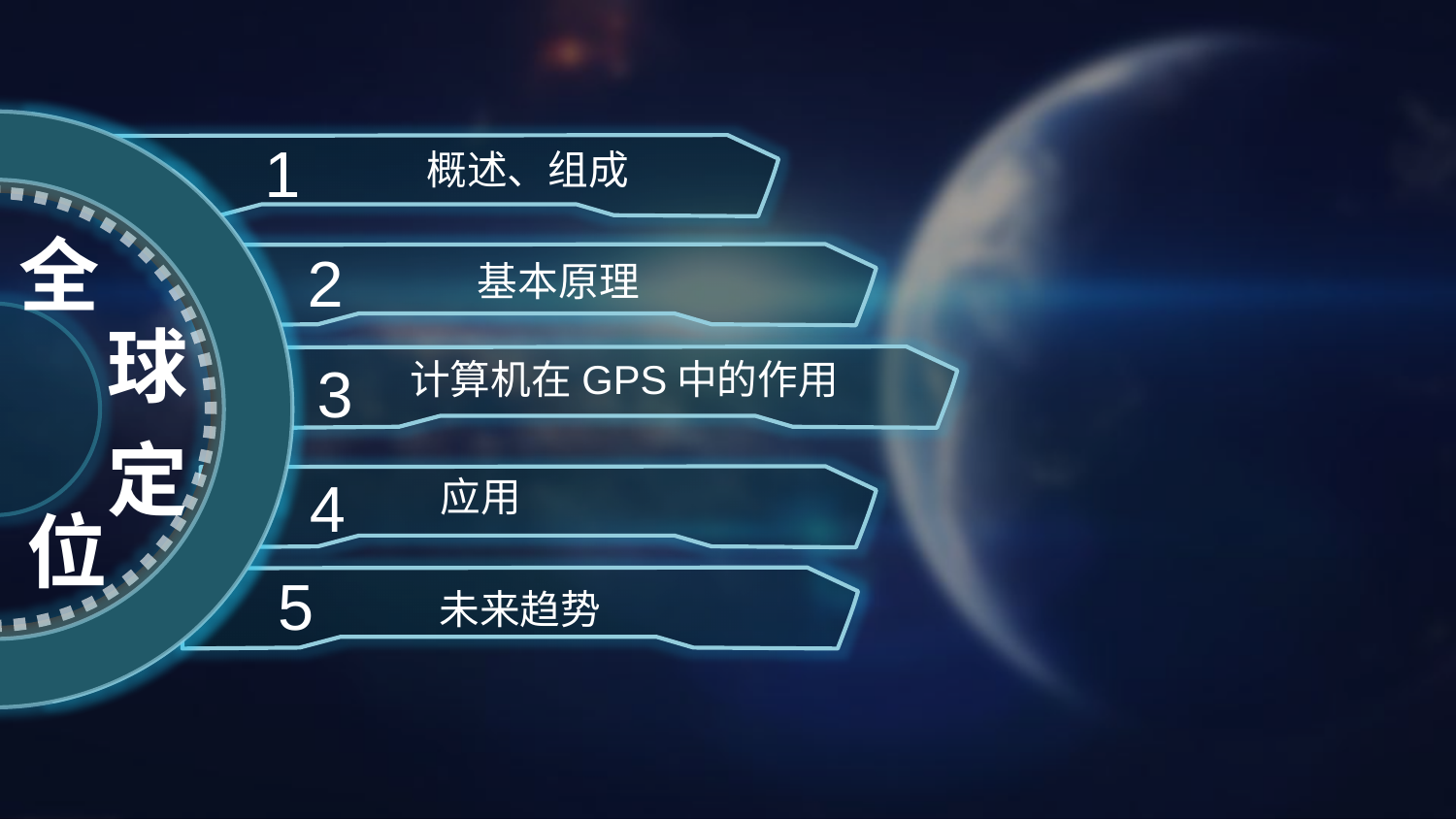

1

     概述、组成
全
2

基本原理

球
3

计算机在GPS中的作用
定
4
应用

位
5
未来趋势